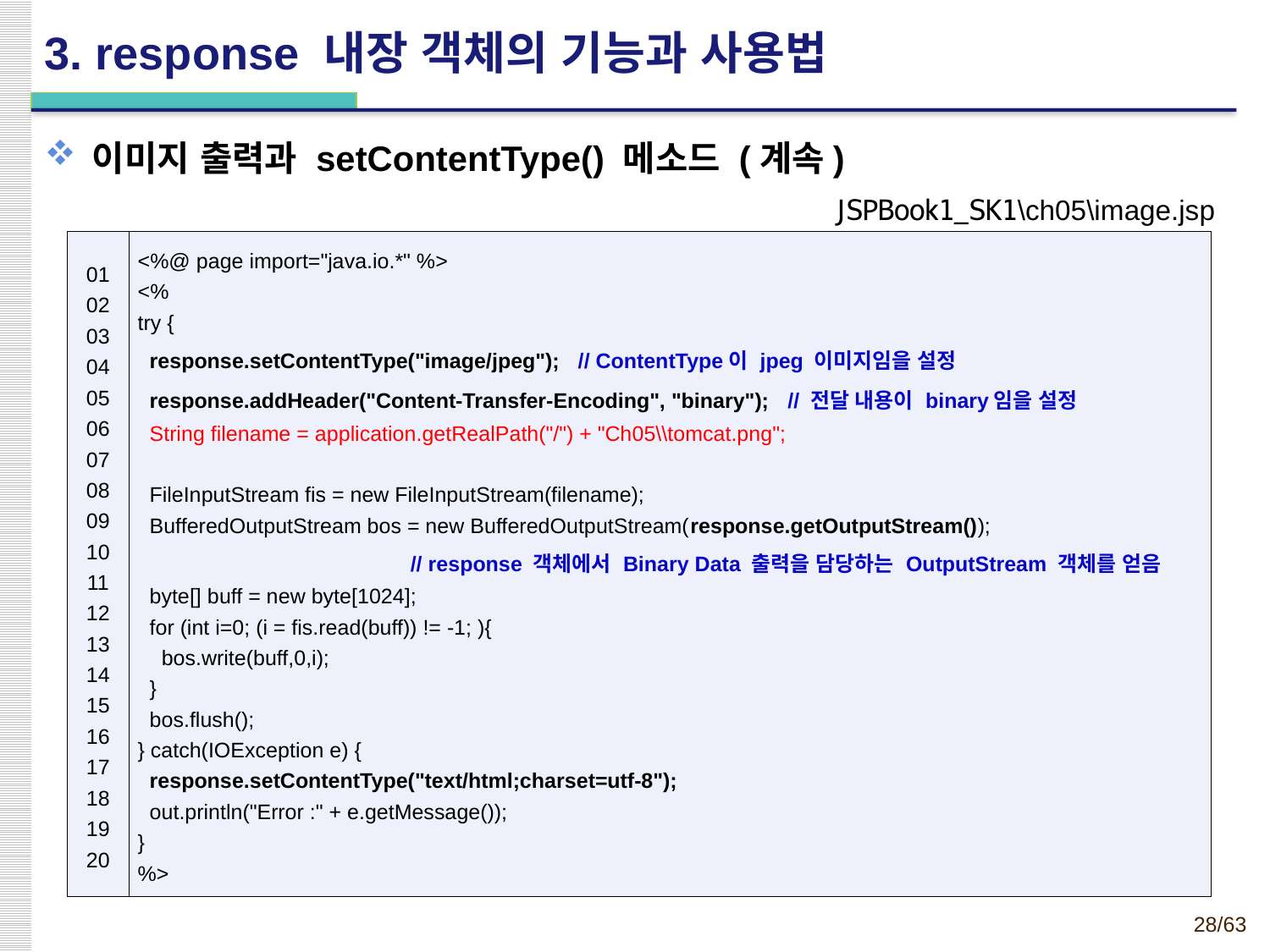

28/65
제8장

# 3. response 내장 객체의 기능과 사용법
이미지 출력과 setContentType() 메소드 (계속)

JSPBook1_SK1\ch05\image.jsp
| 01 02 03 04 05 06 07 08 09 10 11 12 13 14 15 16 17 18 19 20 | <%@ page import="java.io.\*" %> <% try { response.setContentType("image/jpeg"); // ContentType이 jpeg 이미지임을 설정 response.addHeader("Content-Transfer-Encoding", "binary"); // 전달 내용이 binary임을 설정 String filename = application.getRealPath("/") + "Ch05\\tomcat.png"; FileInputStream fis = new FileInputStream(filename); BufferedOutputStream bos = new BufferedOutputStream(response.getOutputStream()); // response 객체에서 Binary Data 출력을 담당하는 OutputStream 객체를 얻음 byte[] buff = new byte[1024]; for (int i=0; (i = fis.read(buff)) != -1; ){ bos.write(buff,0,i); } bos.flush(); } catch(IOException e) { response.setContentType("text/html;charset=utf-8"); out.println("Error :" + e.getMessage()); } %> |
| --- | --- |